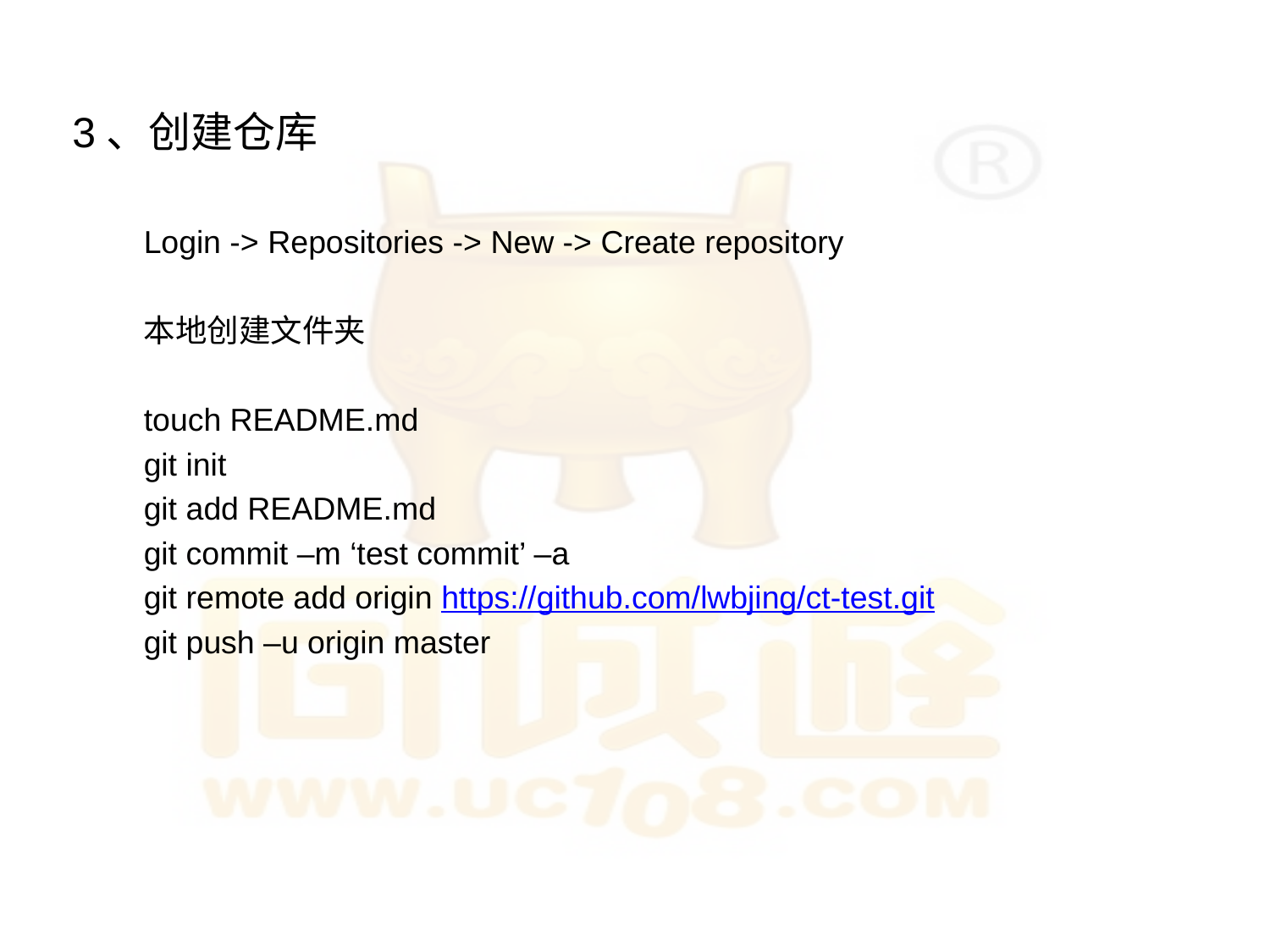

3、创建仓库

	Login -> Repositories -> New -> Create repository

	本地创建文件夹

	touch README.md
	git init
	git add README.md
	git commit –m ‘test commit’ –a
	git remote add origin https://github.com/lwbjing/ct-test.git
	git push –u origin master